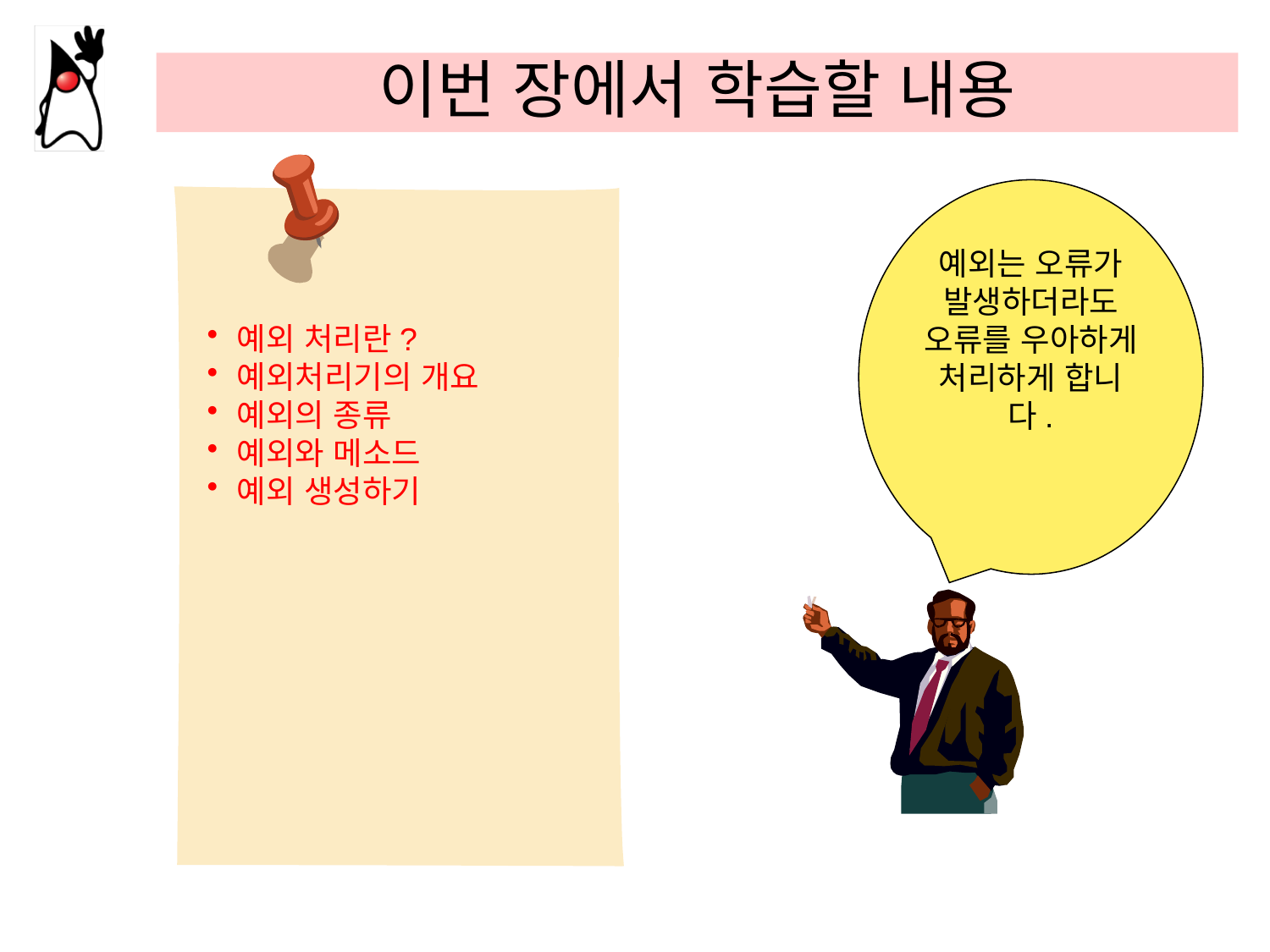

# 이번 장에서 학습할 내용

예외는 오류가 발생하더라도 오류를 우아하게 처리하게 합니다.

예외 처리란?
예외처리기의 개요
예외의 종류
예외와 메소드
예외 생성하기